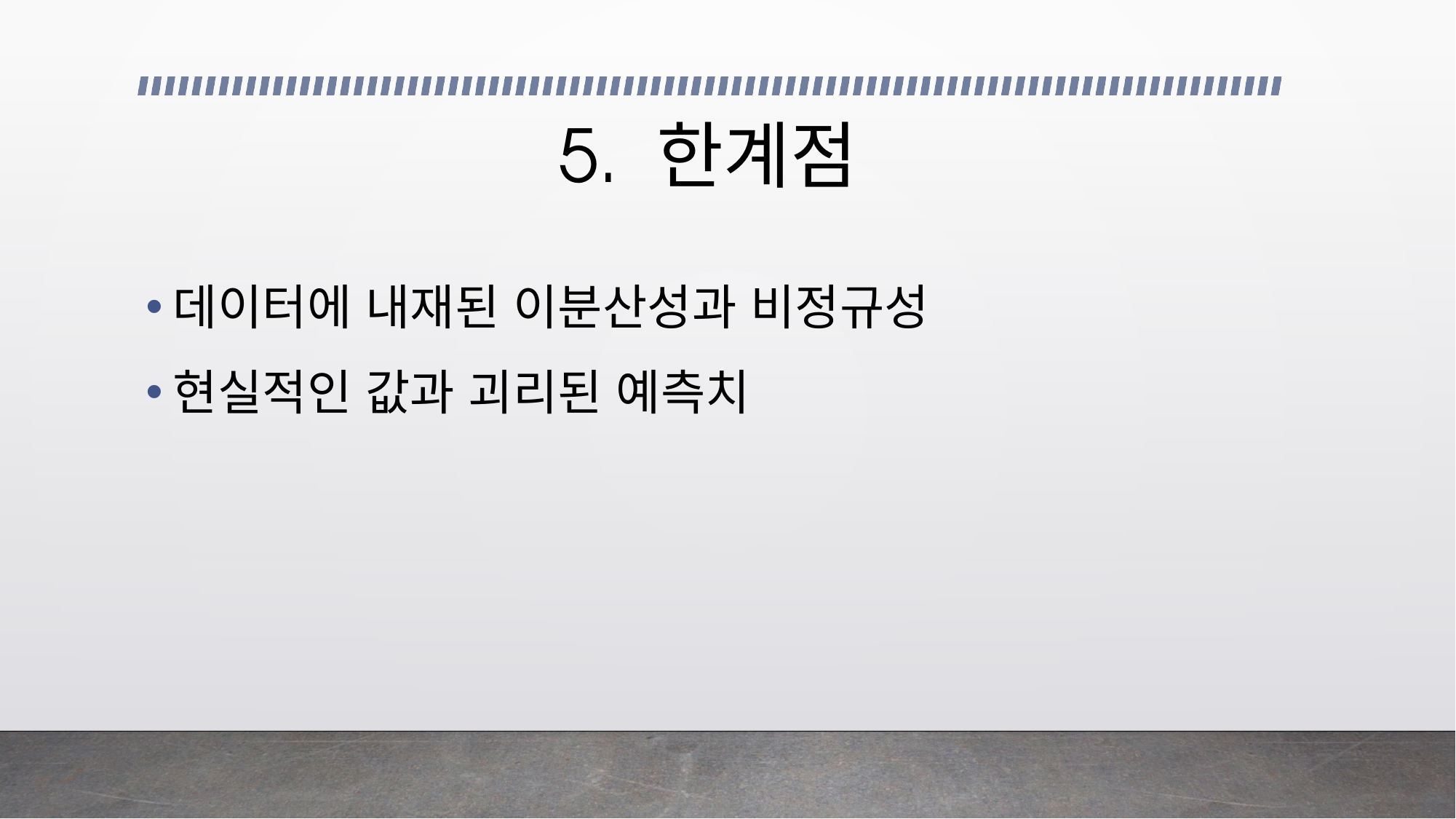

# 5. 한계점
데이터에 내재된 이분산성과 비정규성
현실적인 값과 괴리된 예측치